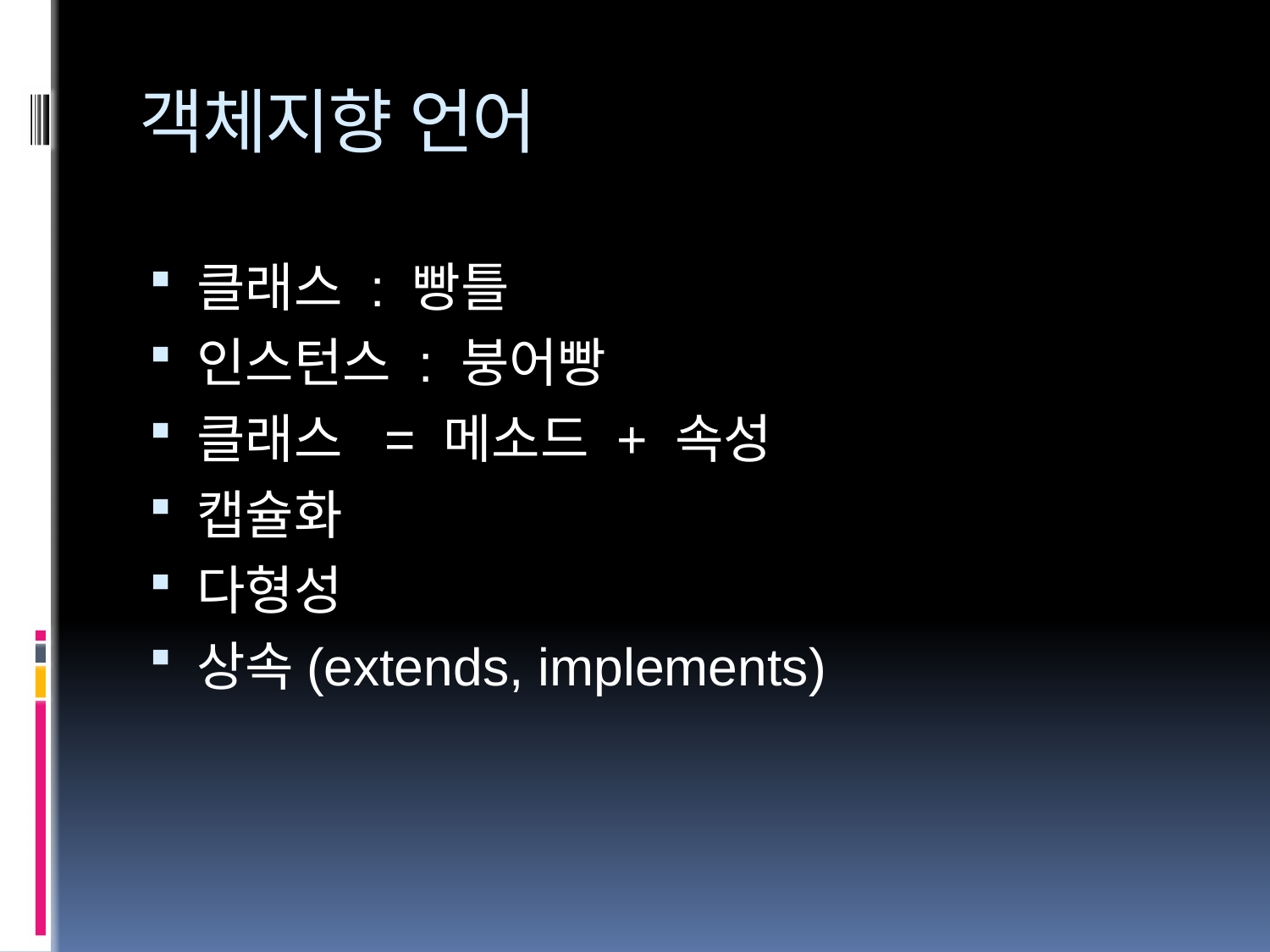

# 객체지향 언어
클래스 : 빵틀
인스턴스 : 붕어빵
클래스  = 메소드 + 속성
캡슐화
다형성
상속(extends, implements)